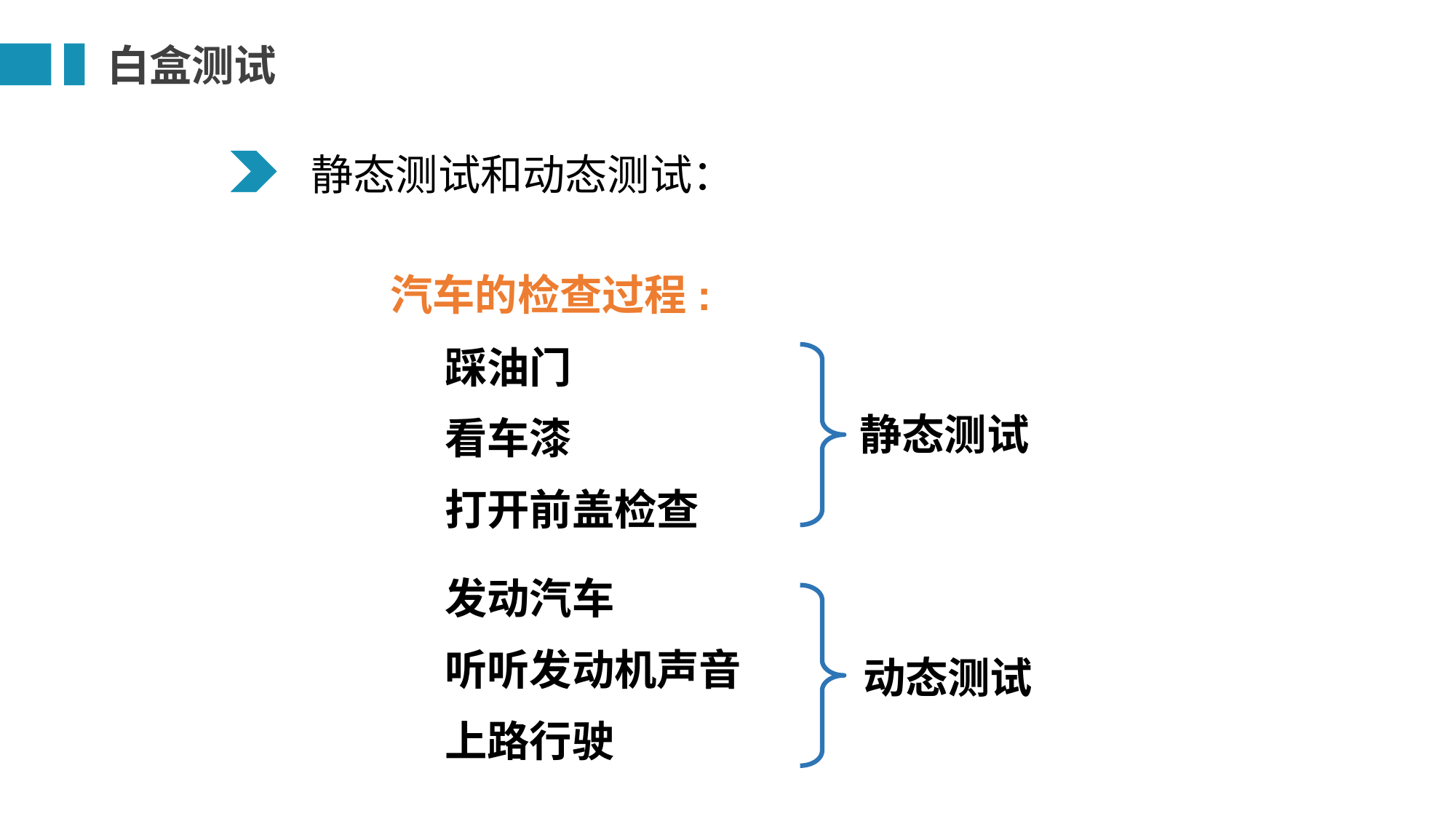

白盒测试

静态测试和动态测试：

汽车的检查过程:
踩油门
看车漆
打开前盖检查
发动汽车
听听发动机声音
上路行驶

静态测试

动态测试
11